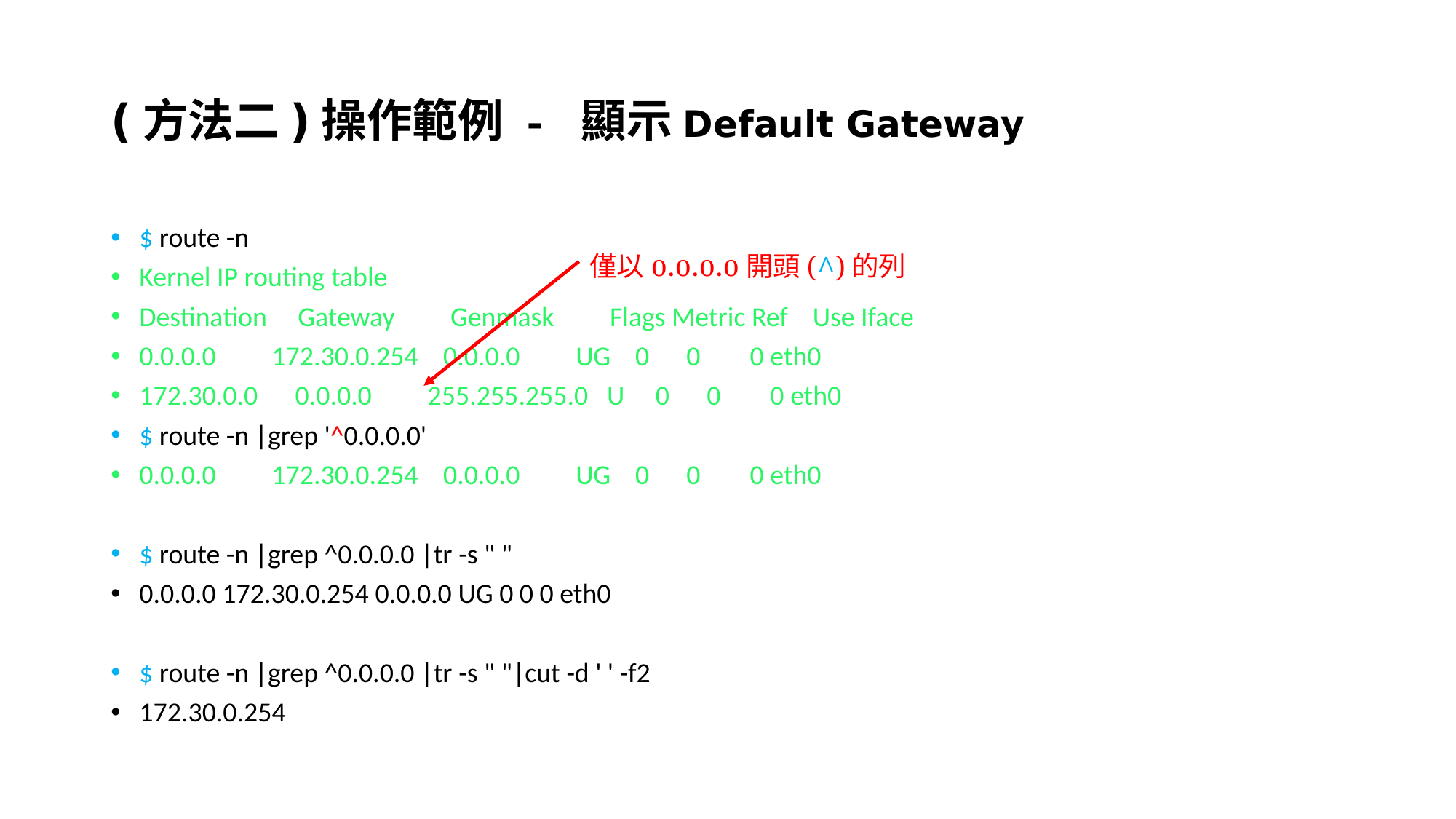

# (方法二)操作範例 - 顯示Default Gateway
$ route -n
Kernel IP routing table
Destination     Gateway         Genmask         Flags Metric Ref    Use Iface
0.0.0.0         172.30.0.254    0.0.0.0         UG    0      0        0 eth0
172.30.0.0      0.0.0.0         255.255.255.0   U     0      0        0 eth0
$ route -n |grep '^0.0.0.0'
0.0.0.0         172.30.0.254    0.0.0.0         UG    0      0        0 eth0

$ route -n |grep ^0.0.0.0 |tr -s " "
0.0.0.0 172.30.0.254 0.0.0.0 UG 0 0 0 eth0

$ route -n |grep ^0.0.0.0 |tr -s " "|cut -d ' ' -f2
172.30.0.254
僅以0.0.0.0開頭(^)的列